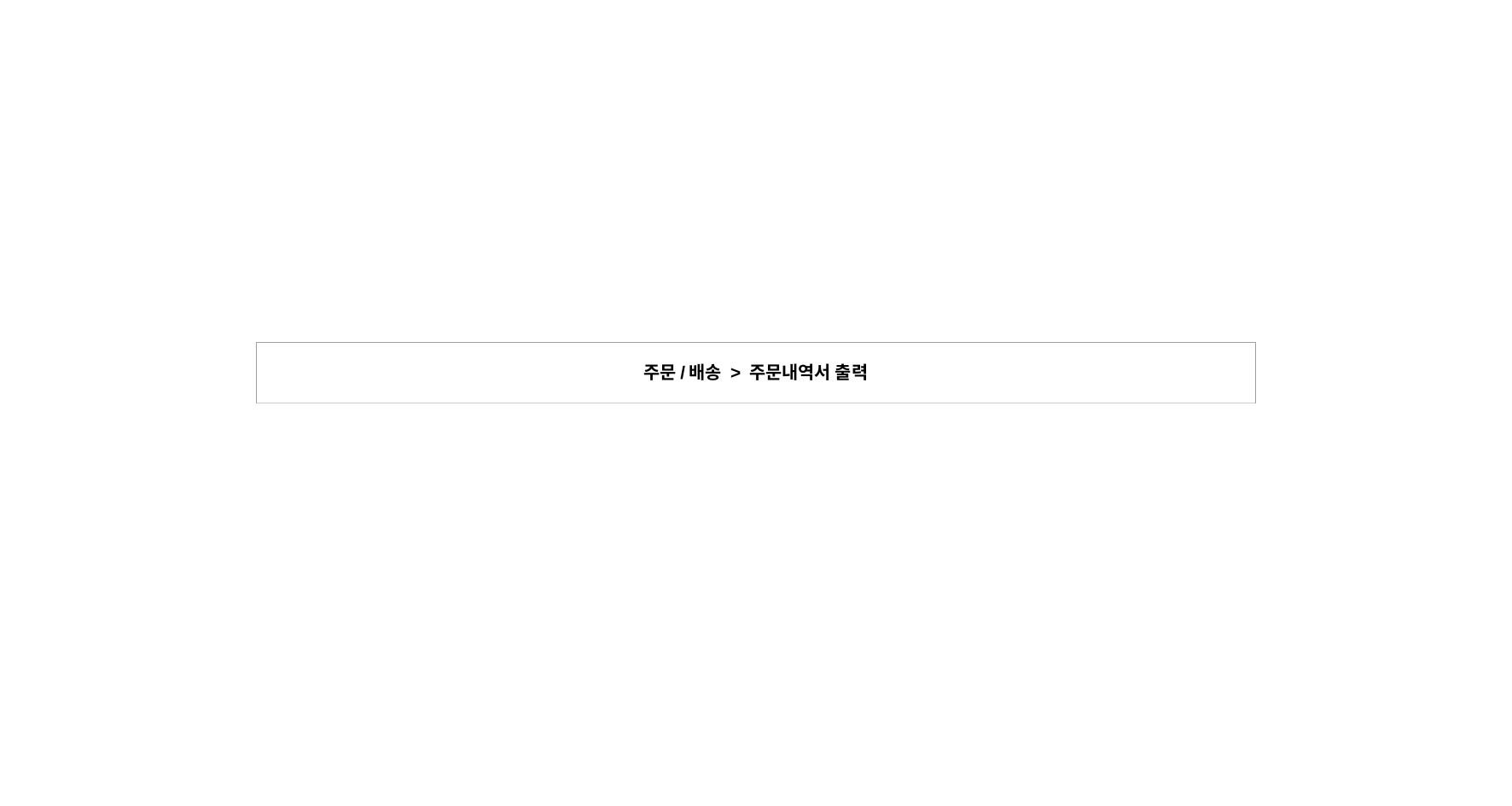

| 주문/배송 > 주문내역서 출력 |
| --- |